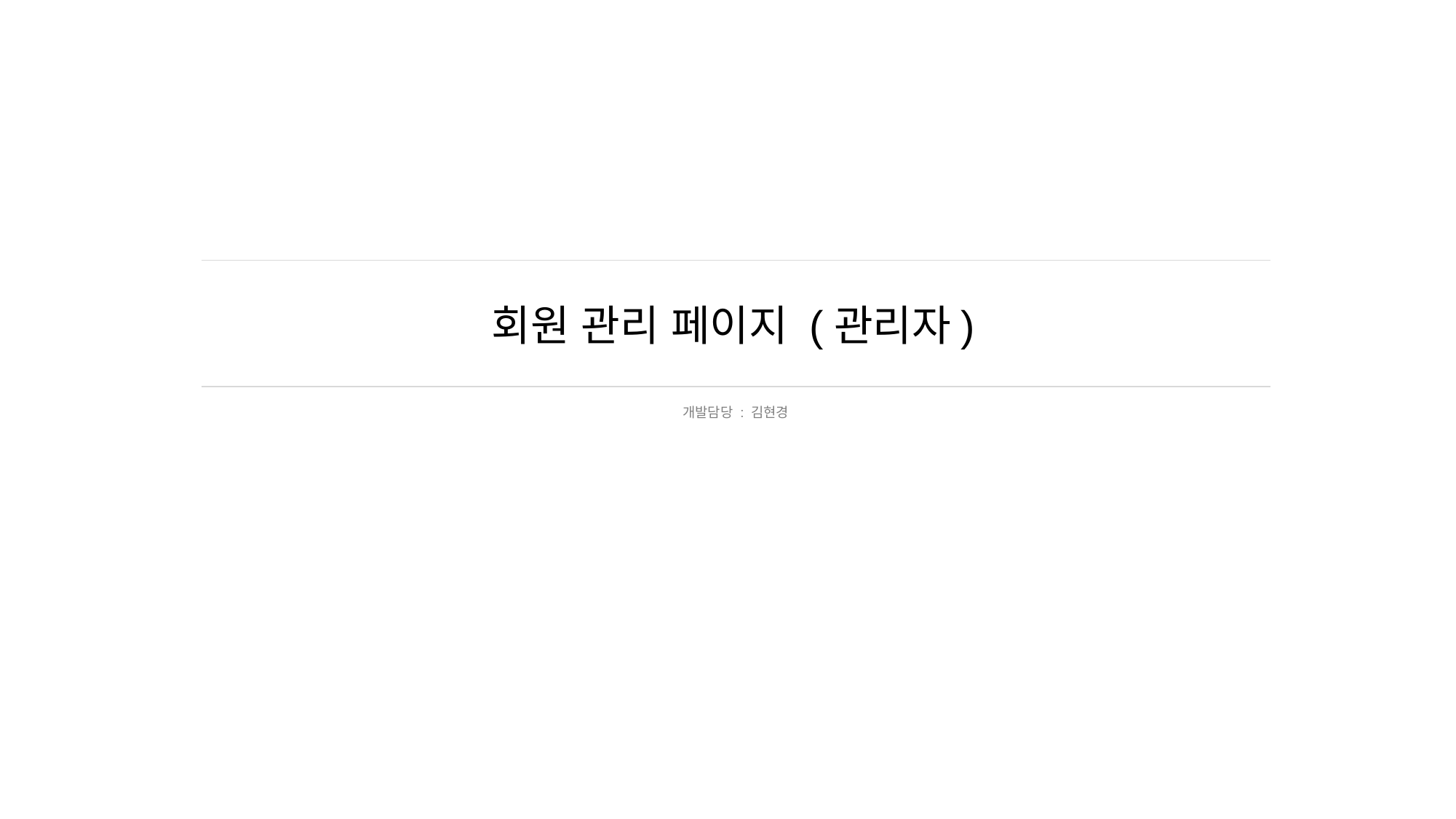

# 회원 관리 페이지 (관리자)
개발담당 : 김현경